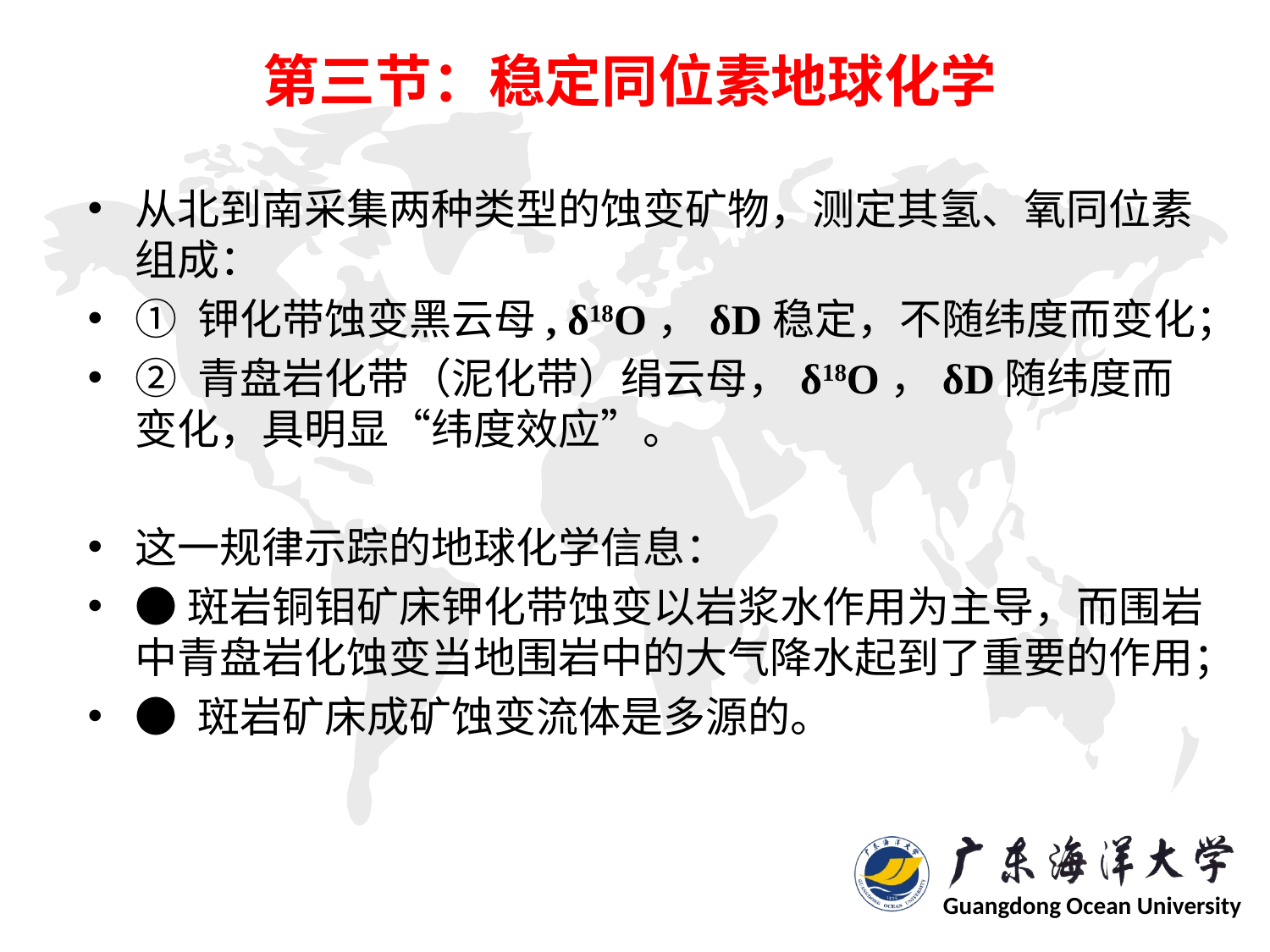

# 第三节：稳定同位素地球化学
从北到南采集两种类型的蚀变矿物，测定其氢、氧同位素组成：
① 钾化带蚀变黑云母, δ18O，δD稳定，不随纬度而变化；
② 青盘岩化带（泥化带）绢云母，δ18O，δD随纬度而变化，具明显“纬度效应”。

这一规律示踪的地球化学信息：
●斑岩铜钼矿床钾化带蚀变以岩浆水作用为主导，而围岩中青盘岩化蚀变当地围岩中的大气降水起到了重要的作用；
● 斑岩矿床成矿蚀变流体是多源的。